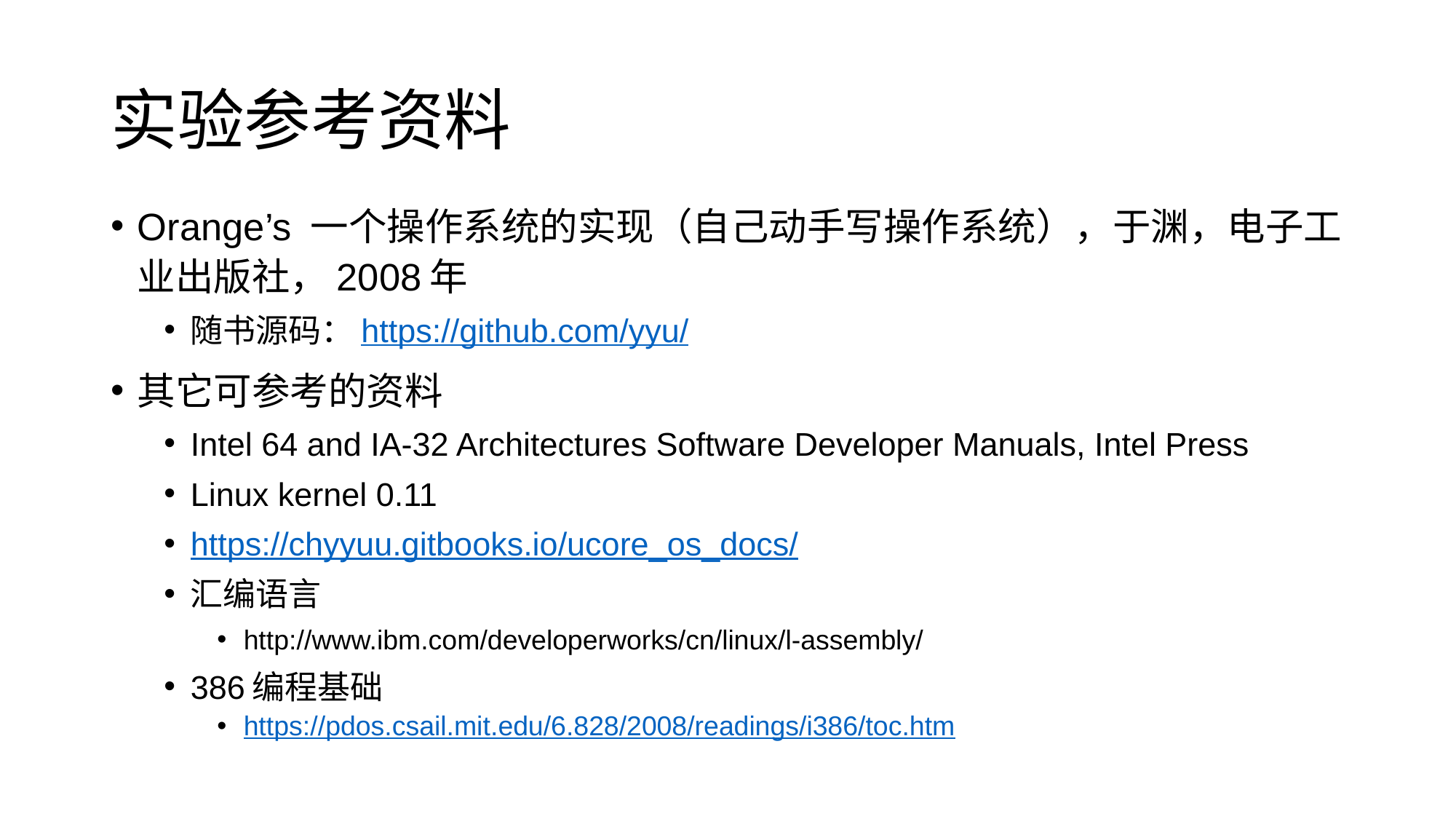

# 实验参考资料
Orange’s 一个操作系统的实现（自己动手写操作系统），于渊，电子工业出版社，2008年
随书源码：https://github.com/yyu/
其它可参考的资料
Intel 64 and IA-32 Architectures Software Developer Manuals, Intel Press
Linux kernel 0.11
https://chyyuu.gitbooks.io/ucore_os_docs/
汇编语言
http://www.ibm.com/developerworks/cn/linux/l-assembly/
386编程基础
https://pdos.csail.mit.edu/6.828/2008/readings/i386/toc.htm